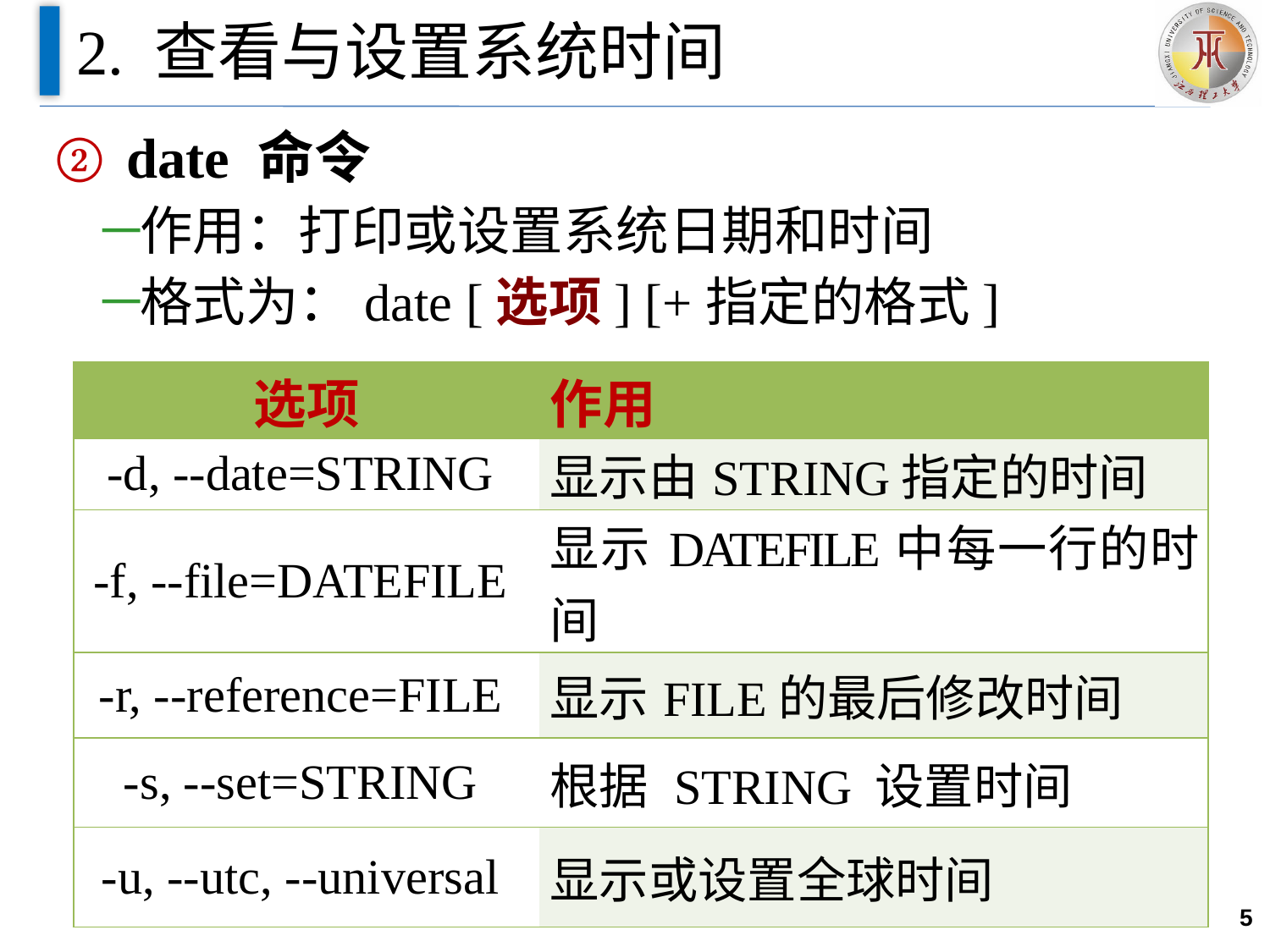

# 2. 查看与设置系统时间
date 命令
作用：打印或设置系统日期和时间
格式为：date [选项] [+指定的格式]

| 选项 | 作用 |
| --- | --- |
| -d, --date=STRING | 显示由STRING指定的时间 |
| -f, --file=DATEFILE | 显示DATEFILE中每一行的时间 |
| -r, --reference=FILE | 显示FILE的最后修改时间 |
| -s, --set=STRING | 根据 STRING 设置时间 |
| -u, --utc, --universal | 显示或设置全球时间 |
5